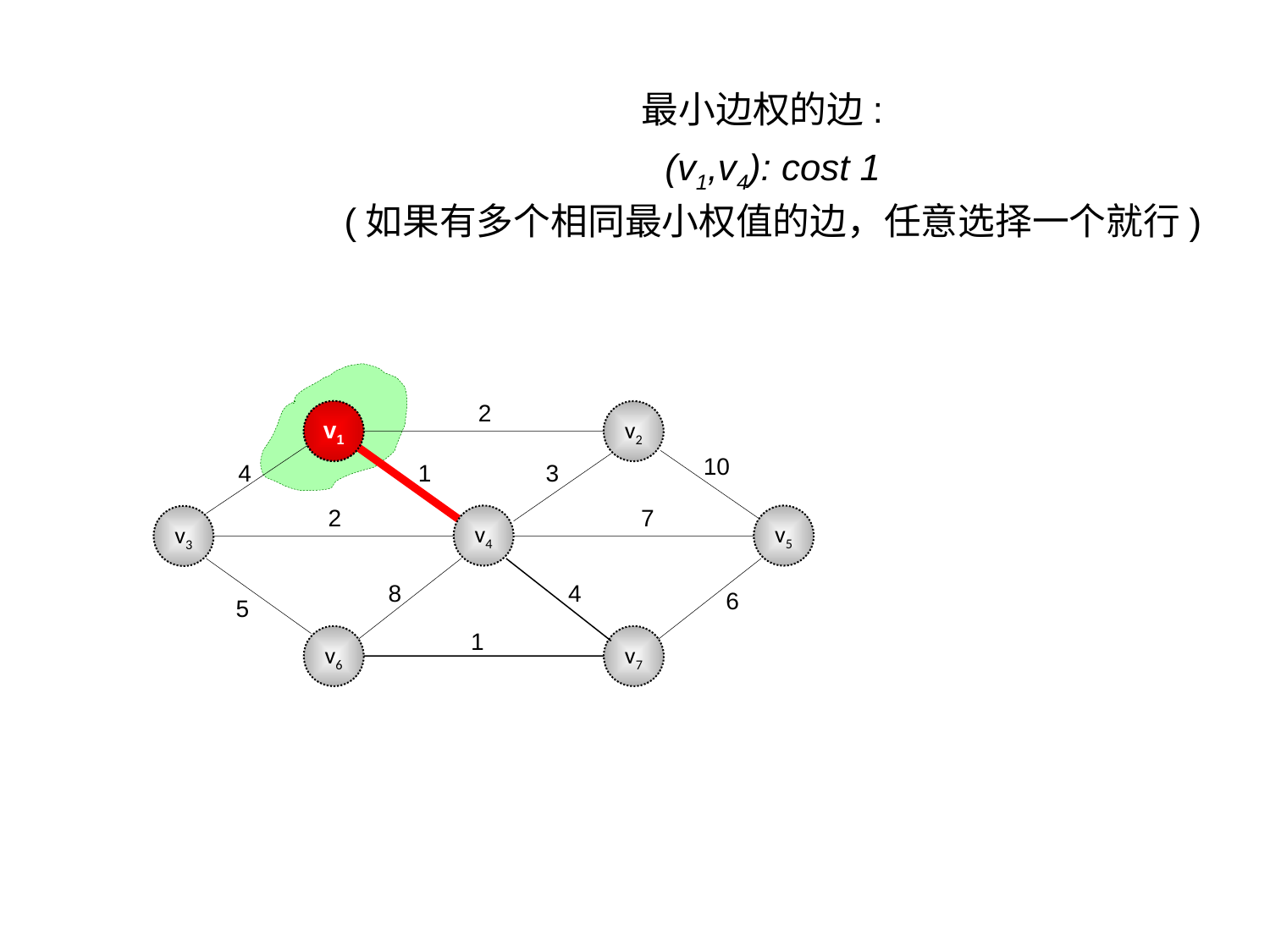

最小边权的边:
(v1,v4): cost 1
(如果有多个相同最小权值的边，任意选择一个就行)

2
v1
v1
v2

10

4
1
3
2
7
v4
v5
v3

8
4
6
5
1
v6
v7